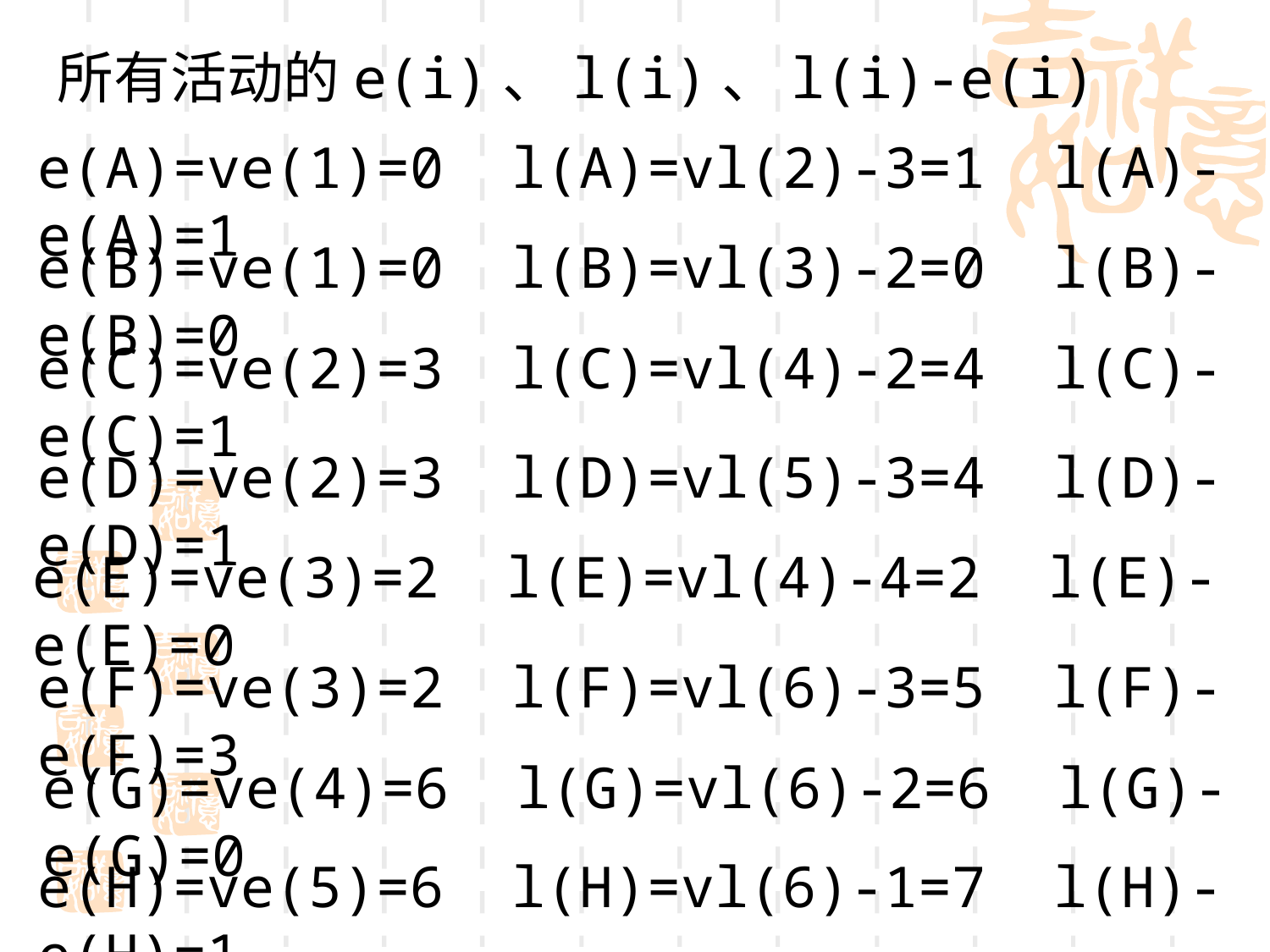

所有活动的e(i)、l(i)、l(i)-e(i)
e(A)=ve(1)=0  l(A)=vl(2)-3=1  l(A)-e(A)=1
e(B)=ve(1)=0  l(B)=vl(3)-2=0  l(B)-e(B)=0
e(C)=ve(2)=3  l(C)=vl(4)-2=4  l(C)-e(C)=1
e(D)=ve(2)=3  l(D)=vl(5)-3=4  l(D)-e(D)=1
e(E)=ve(3)=2  l(E)=vl(4)-4=2  l(E)-e(E)=0
e(F)=ve(3)=2  l(F)=vl(6)-3=5  l(F)-e(F)=3
e(G)=ve(4)=6  l(G)=vl(6)-2=6  l(G)-e(G)=0
e(H)=ve(5)=6  l(H)=vl(6)-1=7  l(H)-e(H)=1